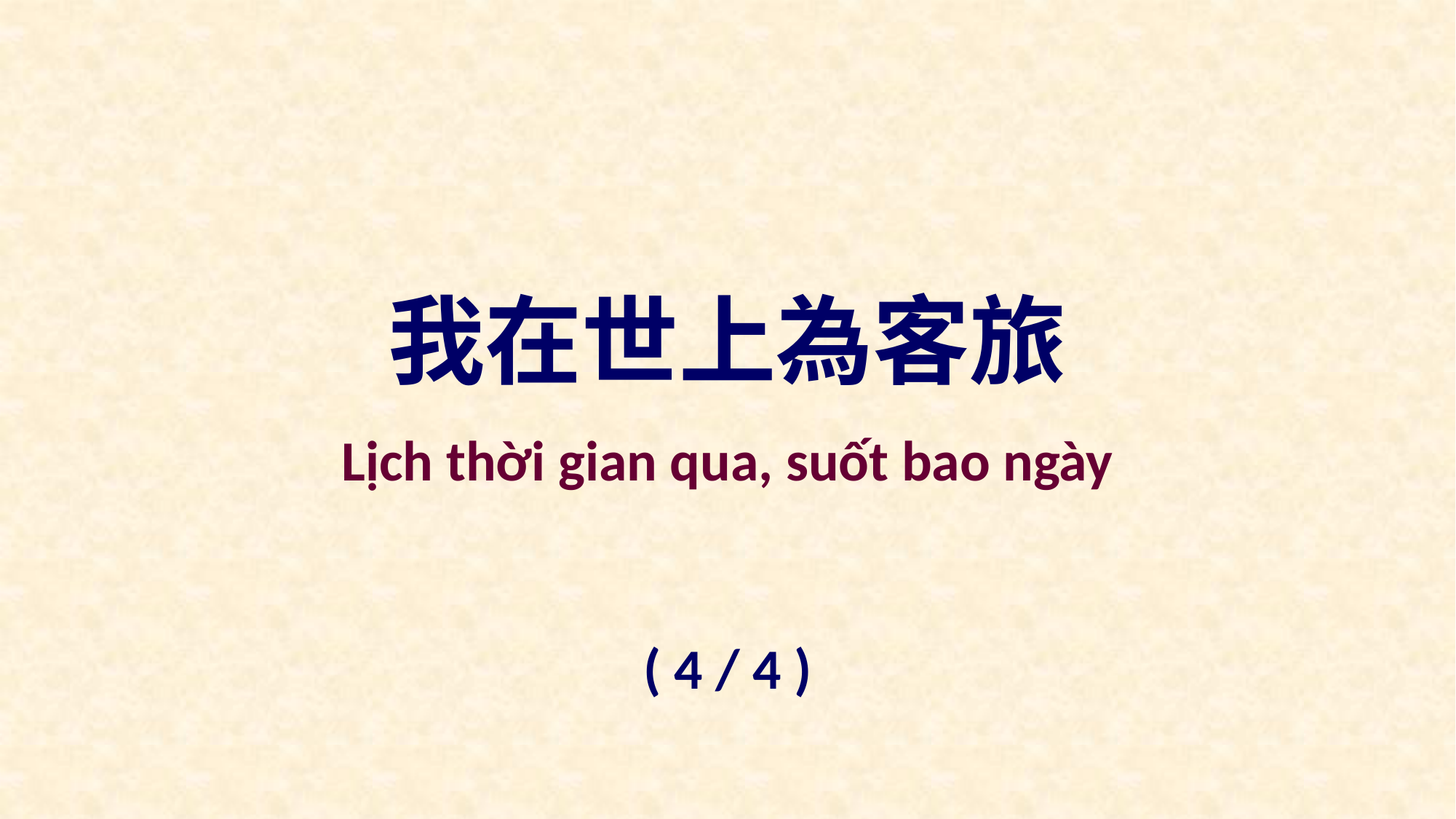

我在世上為客旅
Lịch thời gian qua, suốt bao ngày
( 4 / 4 )